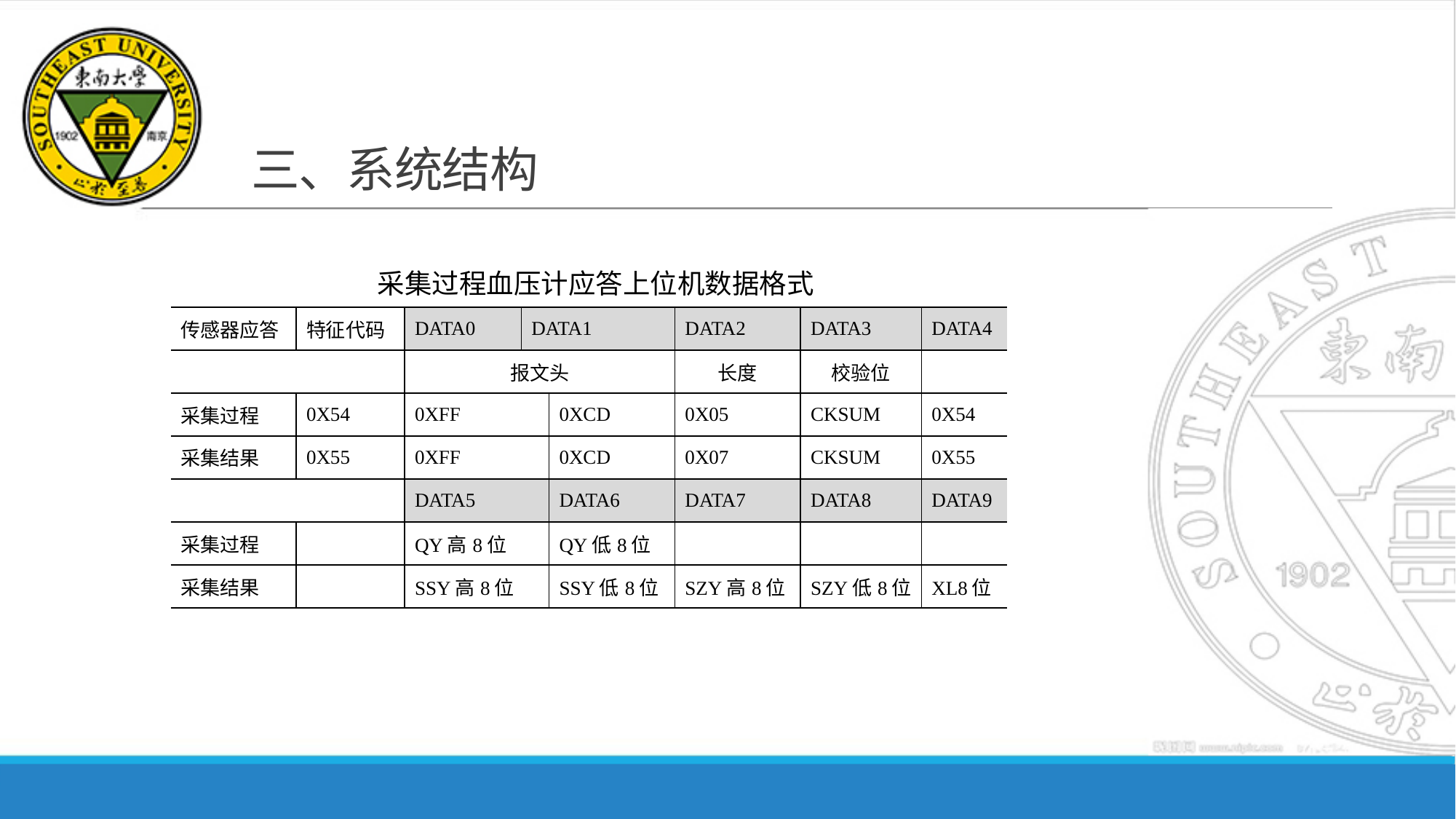

# 三、系统结构
采集过程血压计应答上位机数据格式
| 传感器应答 | 特征代码 | DATA0 | DATA1 |  | DATA2 | DATA3 | DATA4 |
| --- | --- | --- | --- | --- | --- | --- | --- |
|  |  | 报文头 |  |  | 长度 | 校验位 |  |
| 采集过程 | 0X54 | 0XFF |  | 0XCD | 0X05 | CKSUM | 0X54 |
| 采集结果 | 0X55 | 0XFF |  | 0XCD | 0X07 | CKSUM | 0X55 |
|  |  | DATA5 |  | DATA6 | DATA7 | DATA8 | DATA9 |
| 采集过程 |  | QY高8位 |  | QY低8位 |  |  |  |
| 采集结果 |  | SSY高8位 |  | SSY低8位 | SZY高8位 | SZY低8位 | XL8位 |